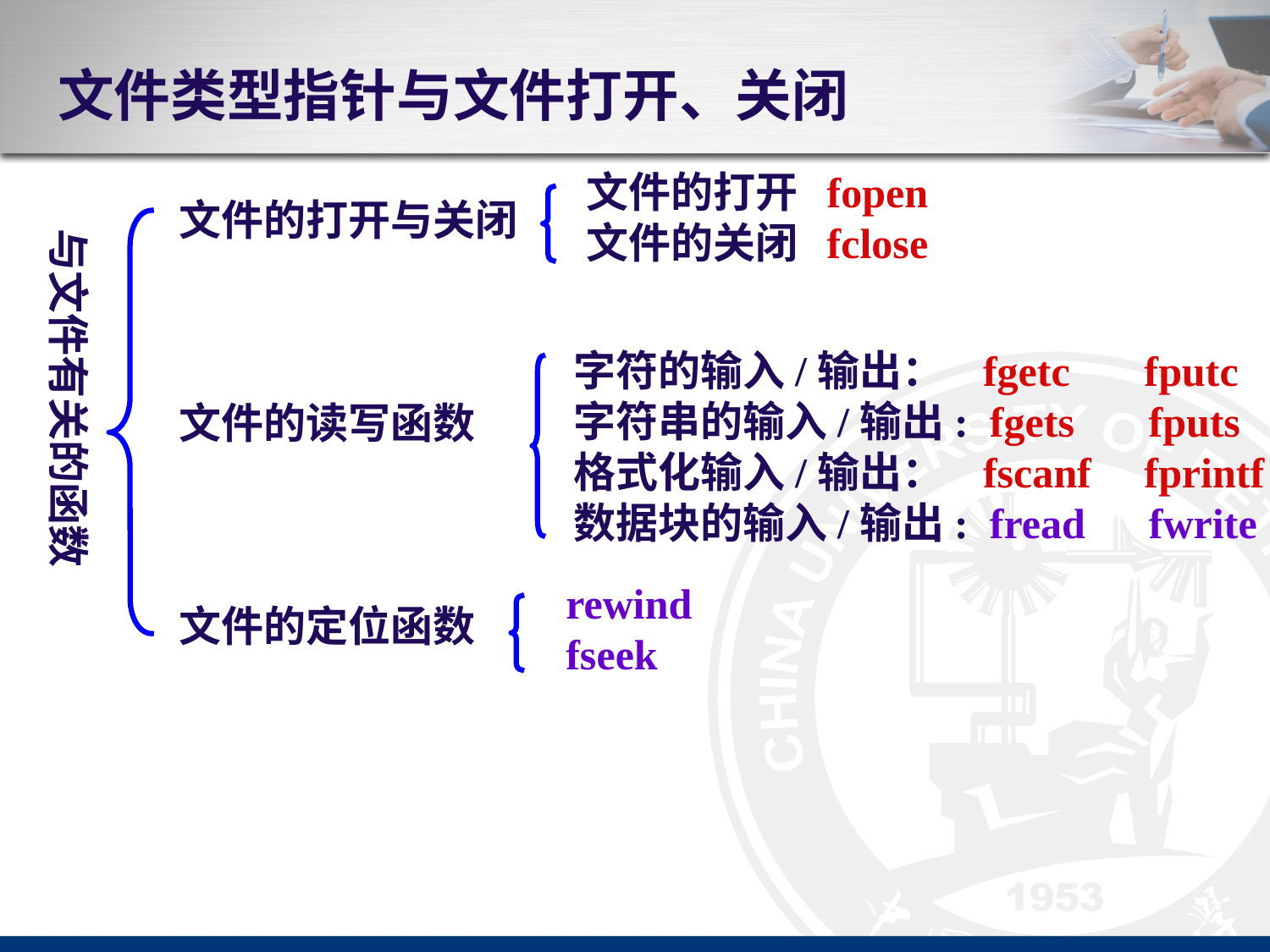

# 文件类型指针与文件打开、关闭
文件的打开  fopen
文件的关闭  fclose
文件的打开与关闭

文件的读写函数

文件的定位函数

与文件有关的函数
字符的输入/输出：   fgetc       fputc
字符串的输入/输出:  fgets       fputs
格式化输入/输出：   fscanf     fprintf
数据块的输入/输出:  fread      fwrite

  rewind
  fseek